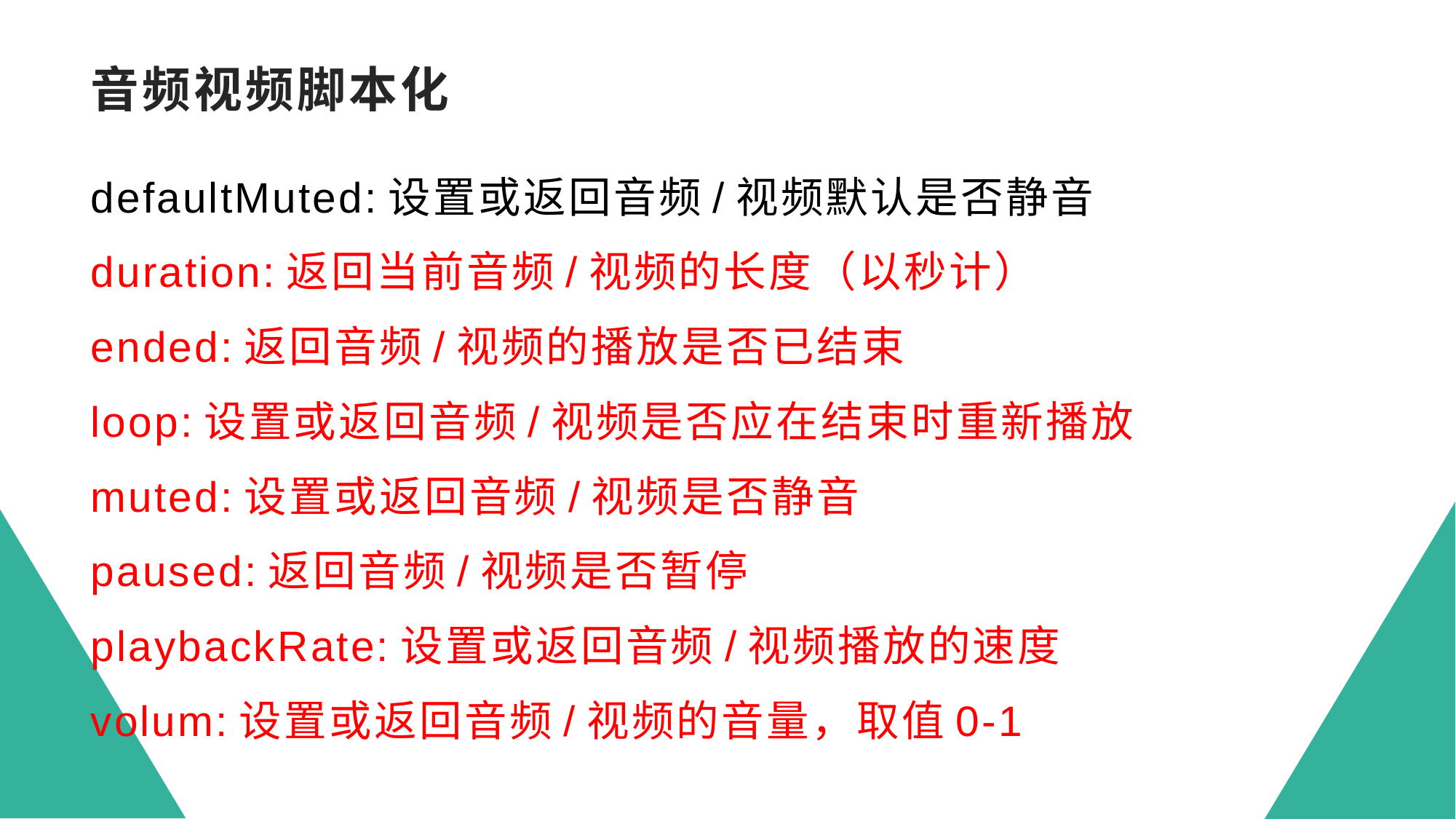

# 音频视频脚本化
defaultMuted:设置或返回音频/视频默认是否静音
duration:返回当前音频/视频的长度（以秒计）
ended:返回音频/视频的播放是否已结束
loop:设置或返回音频/视频是否应在结束时重新播放
muted:设置或返回音频/视频是否静音
paused:返回音频/视频是否暂停
playbackRate:设置或返回音频/视频播放的速度
volum:设置或返回音频/视频的音量，取值0-1